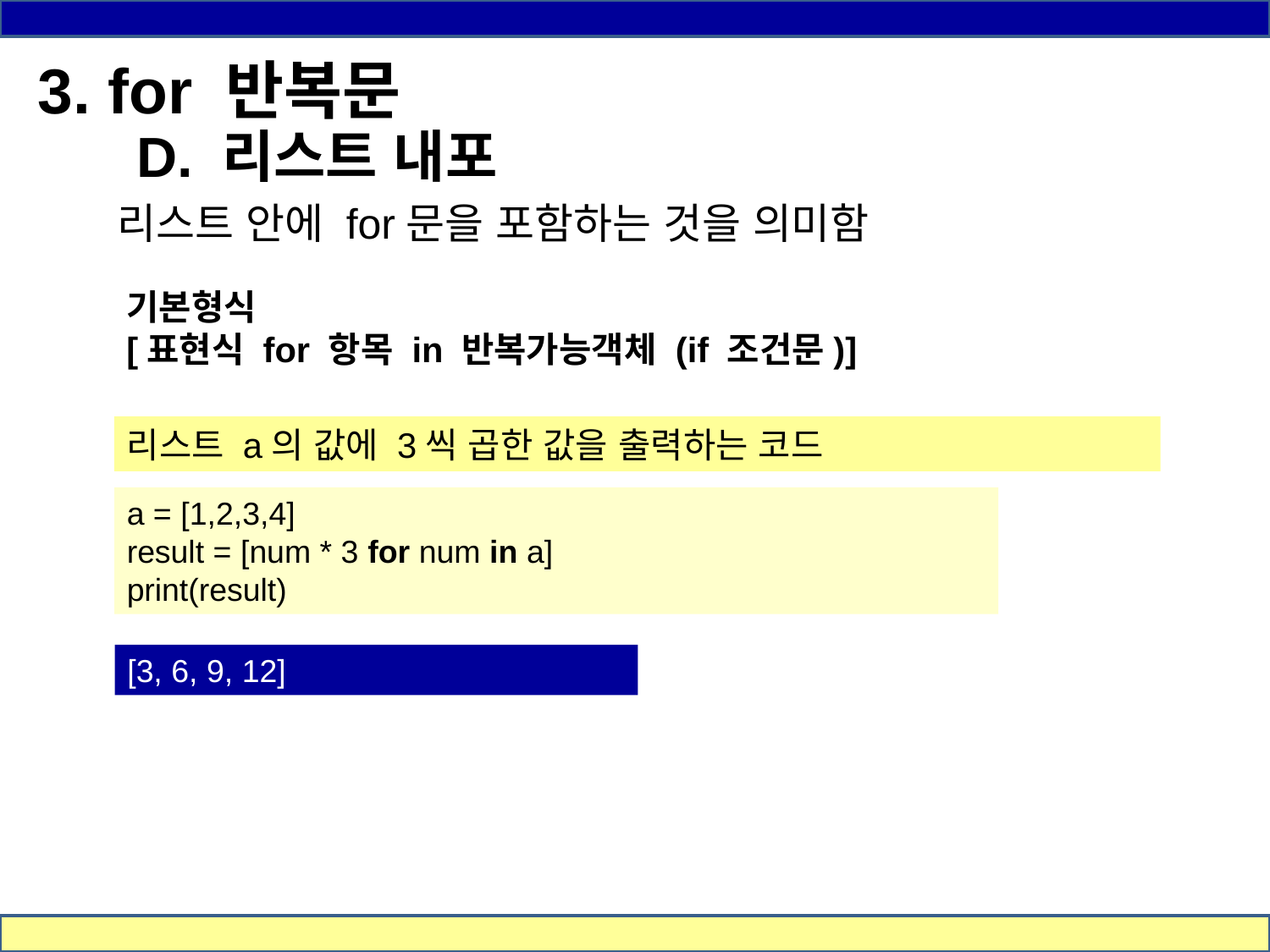

3. for 반복문
D. 리스트 내포
리스트 안에 for문을 포함하는 것을 의미함
기본형식
[표현식 for 항목 in 반복가능객체 (if 조건문)]
리스트 a의 값에 3씩 곱한 값을 출력하는 코드
a = [1,2,3,4]
result = [num * 3 for num in a]
print(result)
[3, 6, 9, 12]